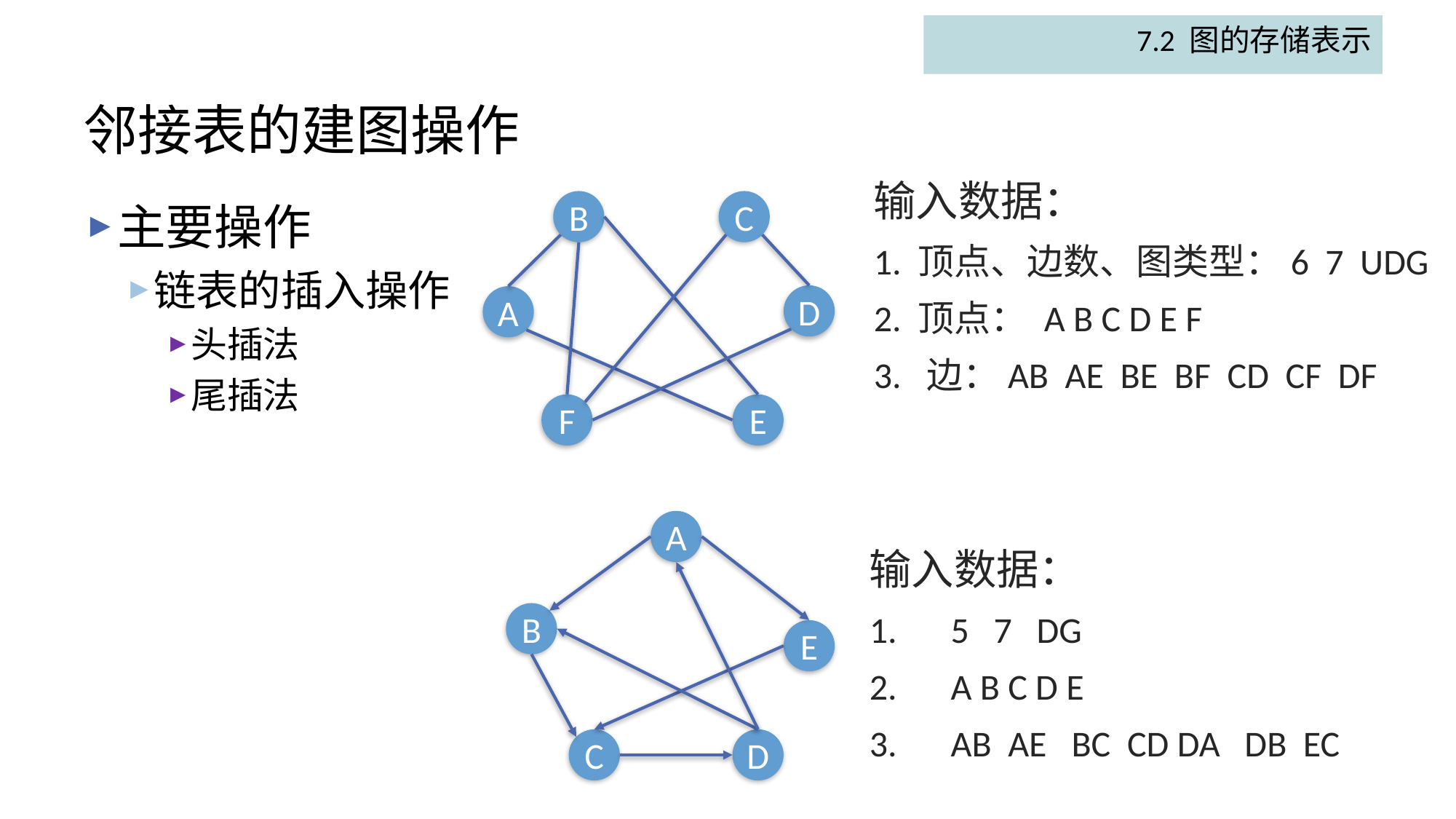

7.2 图的存储表示
# 邻接表的建图操作
输入数据：
1. 顶点、边数、图类型：6  7  UDG
2. 顶点： A B C D E F
3.  边：AB  AE  BE  BF  CD  CF  DF
主要操作
链表的插入操作
头插法
尾插法
B
C
D
A
F
E
A
B
E
C
D
输入数据：
1.　5   7   DG
2.　A B C D E
3.　AB  AE   BC  CD DA   DB  EC